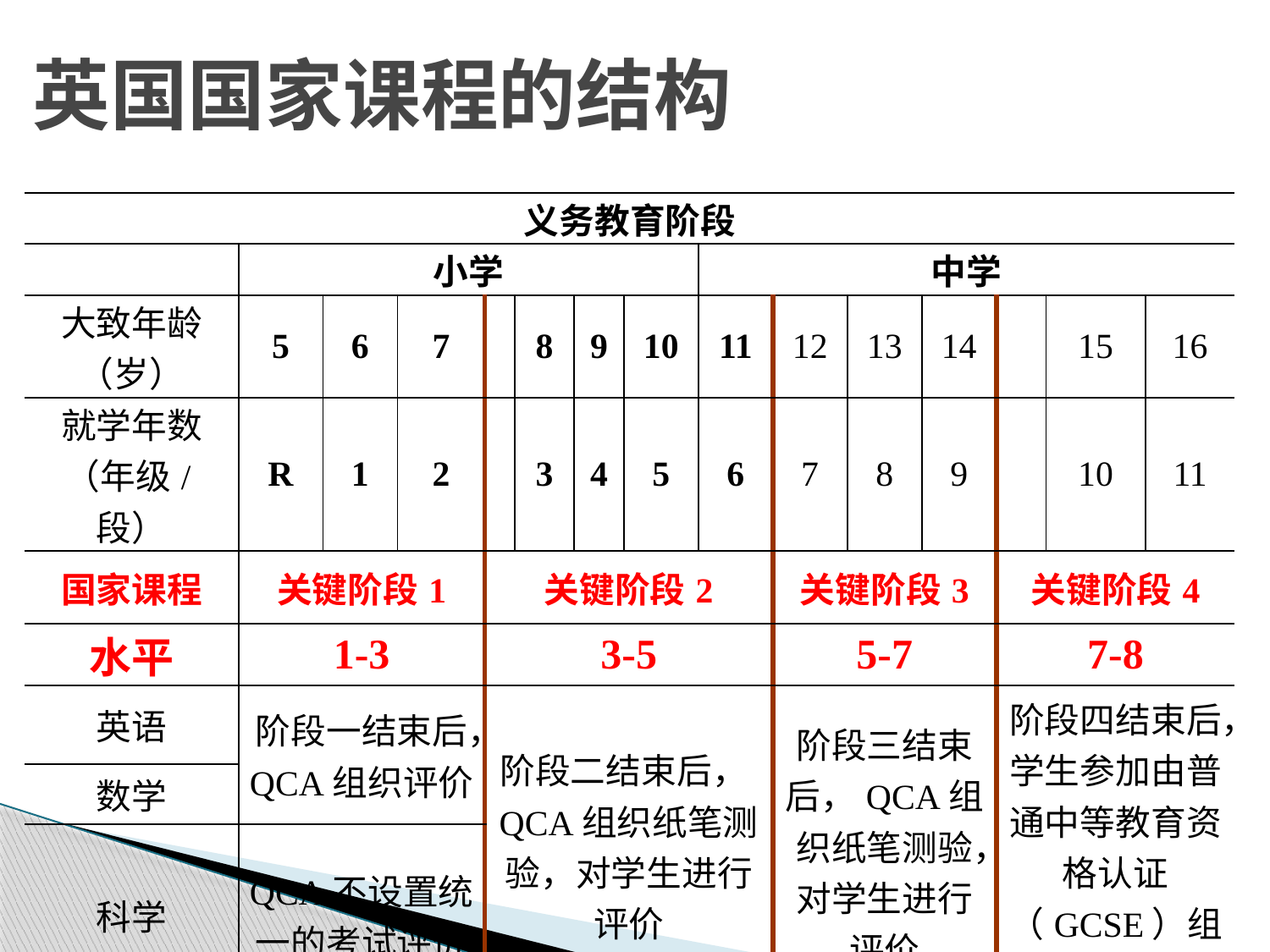

# 英国国家课程的结构
| 义务教育阶段 |  |  |  |  |  |  |  |  |  |  |  |  |  |  |
| --- | --- | --- | --- | --- | --- | --- | --- | --- | --- | --- | --- | --- | --- | --- |
|  | 小学 |  |  |  |  |  |  | 中学 |  |  |  |  |  |  |
| 大致年龄（岁） | 5 | 6 | 7 |  | 8 | 9 | 10 | 11 | 12 | 13 | 14 |  | 15 | 16 |
| 就学年数 （年级/段） | R | 1 | 2 |  | 3 | 4 | 5 | 6 | 7 | 8 | 9 |  | 10 | 11 |
| 国家课程 | 关键阶段1 |  |  | 关键阶段2 |  |  |  |  | 关键阶段3 |  |  | 关键阶段4 |  |  |
| 水平 | 1-3 |  |  | 3-5 |  |  |  |  | 5-7 |  |  | 7-8 |  |  |
| 英语 | 阶段一结束后，QCA组织评价 |  |  | 阶段二结束后，QCA组织纸笔测验，对学生进行评价 |  |  |  |  | 阶段三结束后，QCA组织纸笔测验，对学生进行评价 |  |  | 阶段四结束后，学生参加由普通中等教育资格认证（GCSE）组织的统一考试 |  |  |
| 数学 |  |  |  |  |  |  |  |  |  |  |  |  |  |  |
| 科学 | QCA不设置统一的考试评价。 |  |  |  |  |  |  |  |  |  |  |  |  |  |